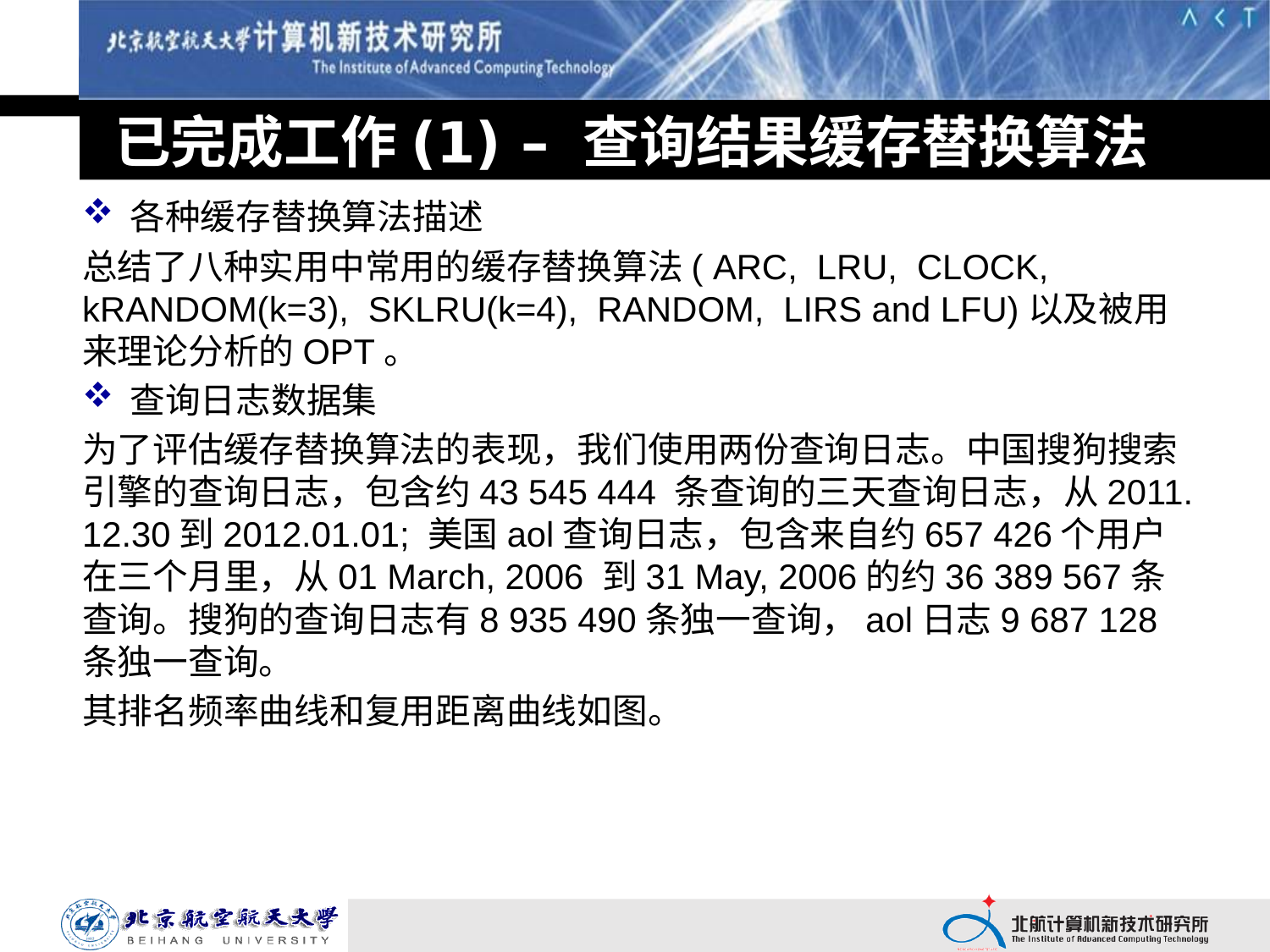

# 已完成工作(1) – 查询结果缓存替换算法
各种缓存替换算法描述
总结了八种实用中常用的缓存替换算法( ARC,  LRU,  CLOCK, kRANDOM(k=3),  SKLRU(k=4),  RANDOM,  LIRS and LFU)以及被用来理论分析的OPT。
查询日志数据集
为了评估缓存替换算法的表现，我们使用两份查询日志。中国搜狗搜索引擎的查询日志，包含约43 545 444 条查询的三天查询日志，从2011. 12.30到2012.01.01; 美国aol查询日志，包含来自约657 426个用户在三个月里，从01 March, 2006 到31 May, 2006的约36 389 567条查询。搜狗的查询日志有8 935 490条独一查询，aol日志9 687 128条独一查询。
其排名频率曲线和复用距离曲线如图。